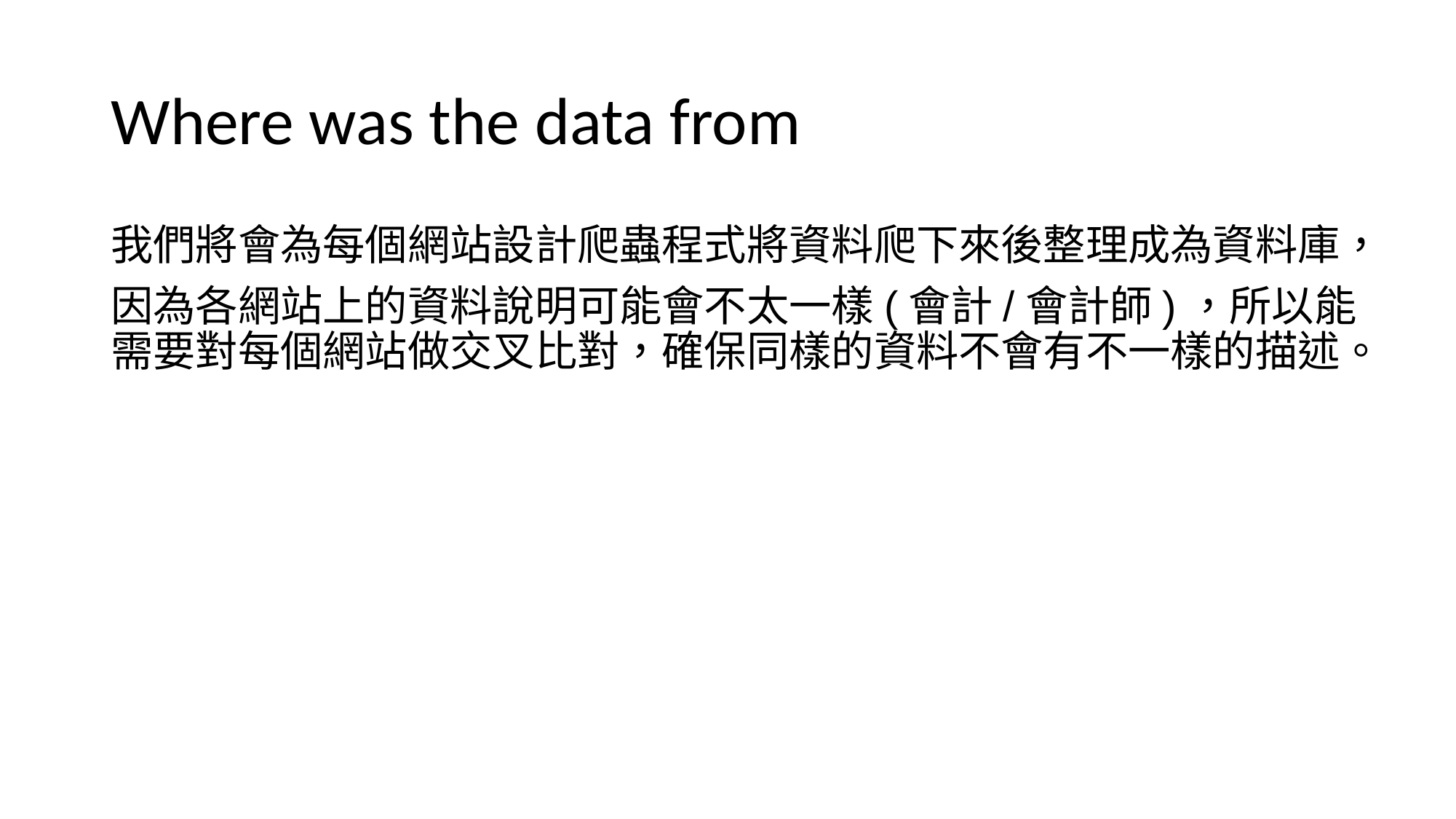

# Where was the data from
我們將會為每個網站設計爬蟲程式將資料爬下來後整理成為資料庫，
因為各網站上的資料說明可能會不太一樣(會計/會計師)，所以能需要對每個網站做交叉比對，確保同樣的資料不會有不一樣的描述。